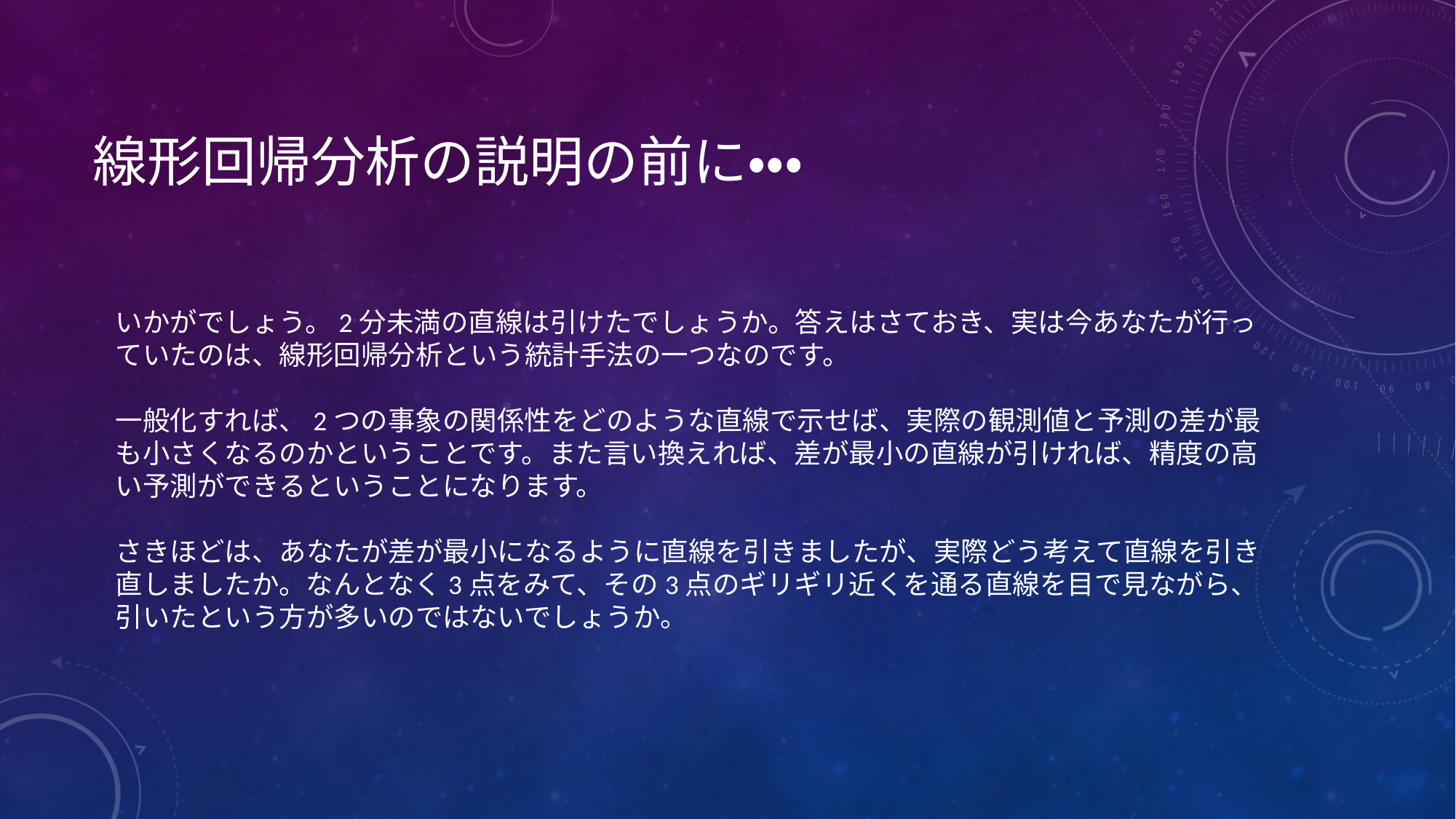

# 線形回帰分析の説明の前に・・・
いかがでしょう。2分未満の直線は引けたでしょうか。答えはさておき、実は今あなたが行っていたのは、線形回帰分析という統計手法の一つなのです。

一般化すれば、2つの事象の関係性をどのような直線で示せば、実際の観測値と予測の差が最も小さくなるのかということです。また言い換えれば、差が最小の直線が引ければ、精度の高い予測ができるということになります。

さきほどは、あなたが差が最小になるように直線を引きましたが、実際どう考えて直線を引き直しましたか。なんとなく3点をみて、その3点のギリギリ近くを通る直線を目で見ながら、引いたという方が多いのではないでしょうか。